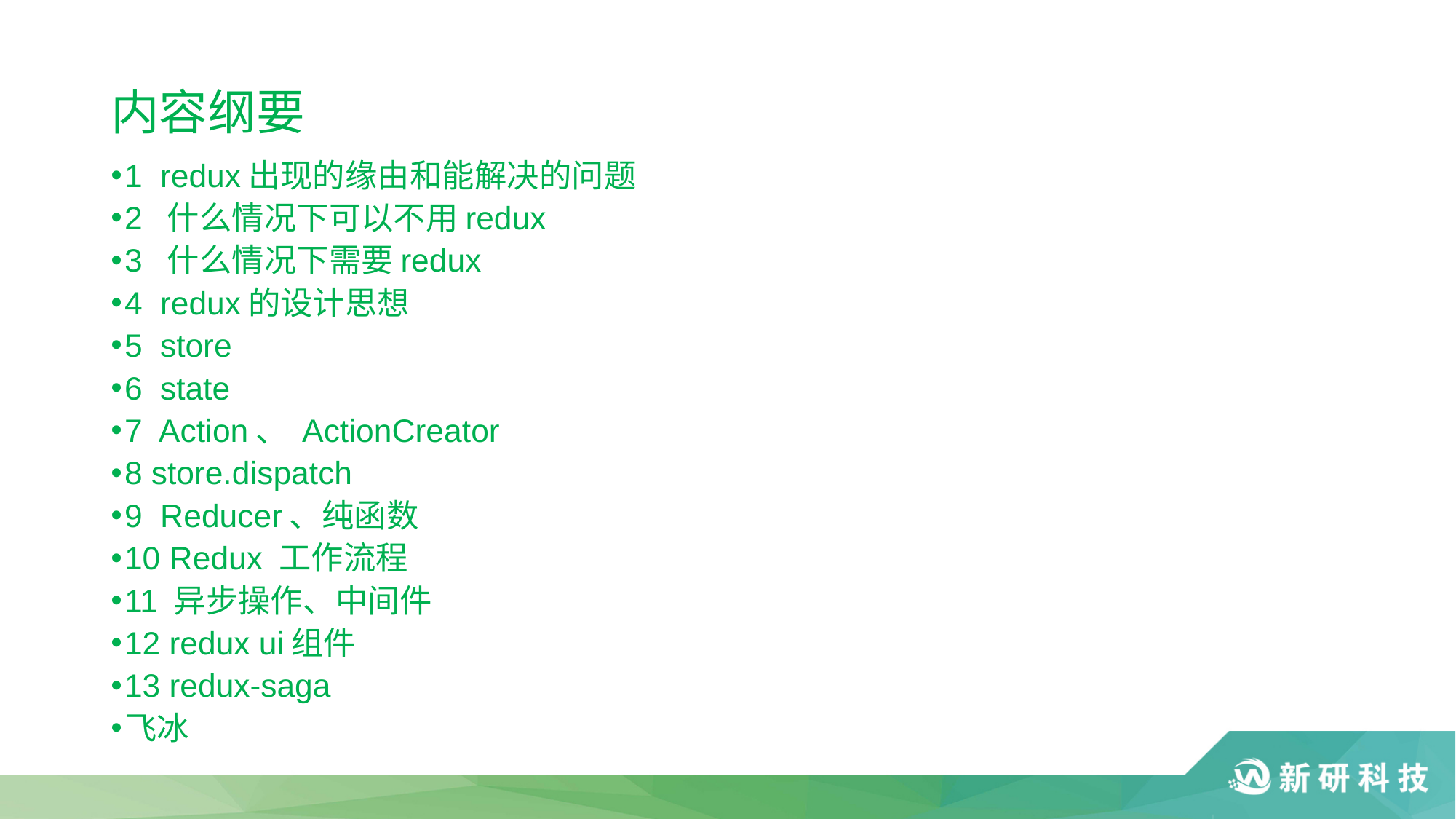

# 内容纲要
1  redux出现的缘由和能解决的问题
2  什么情况下可以不用redux
3  什么情况下需要redux
4  redux的设计思想
5  store
6  state
7  Action、 ActionCreator
8 store.dispatch
9  Reducer、纯函数
10 Redux 工作流程
11 异步操作、中间件
12 redux ui组件
13 redux-saga
飞冰